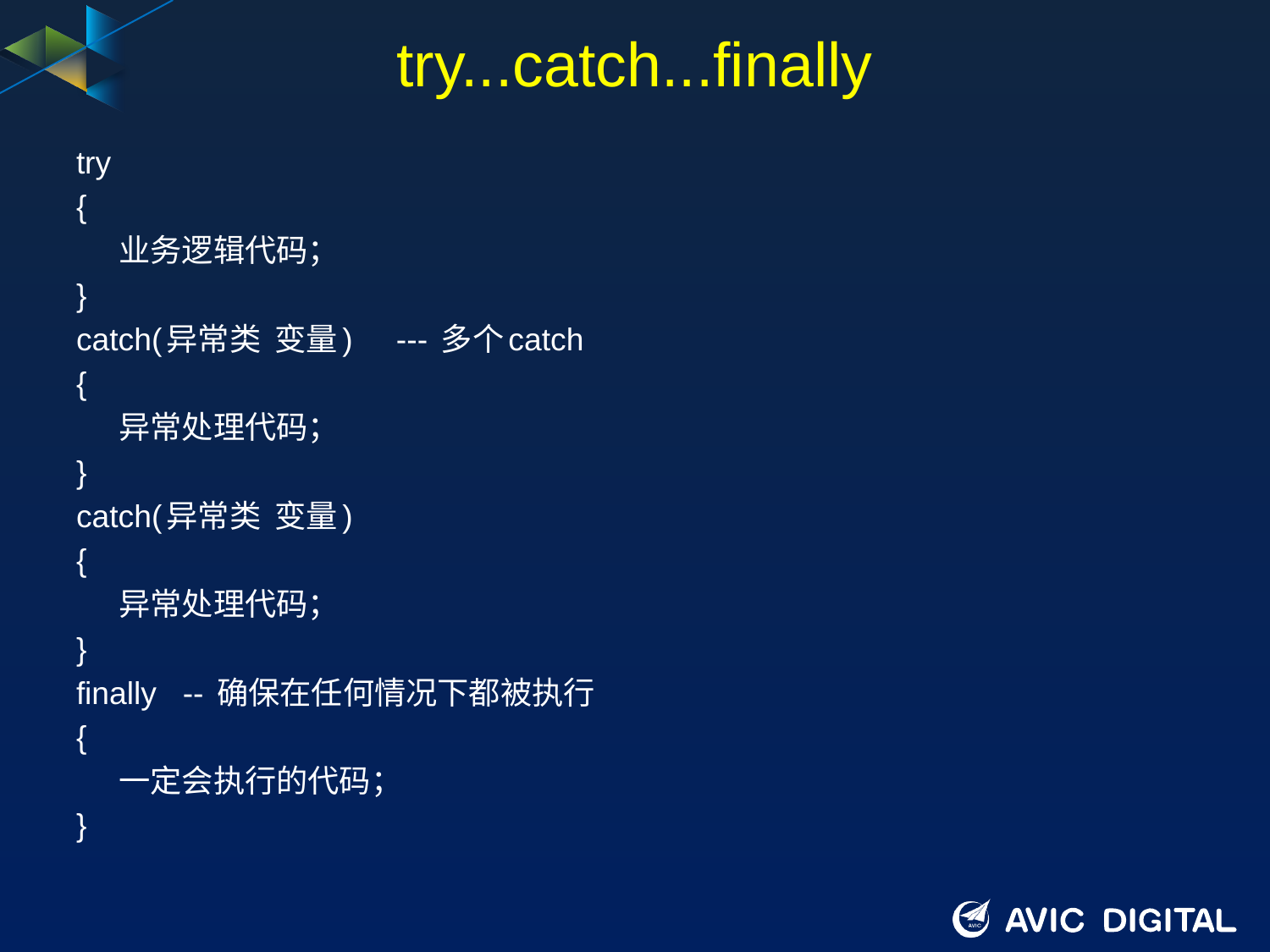

# try...catch...finally
try
{
	业务逻辑代码；
}
catch(异常类  变量)     --- 多个catch
{
	异常处理代码；
}
catch(异常类  变量)
{
	异常处理代码；
}
finally   -- 确保在任何情况下都被执行
{
	一定会执行的代码；
}